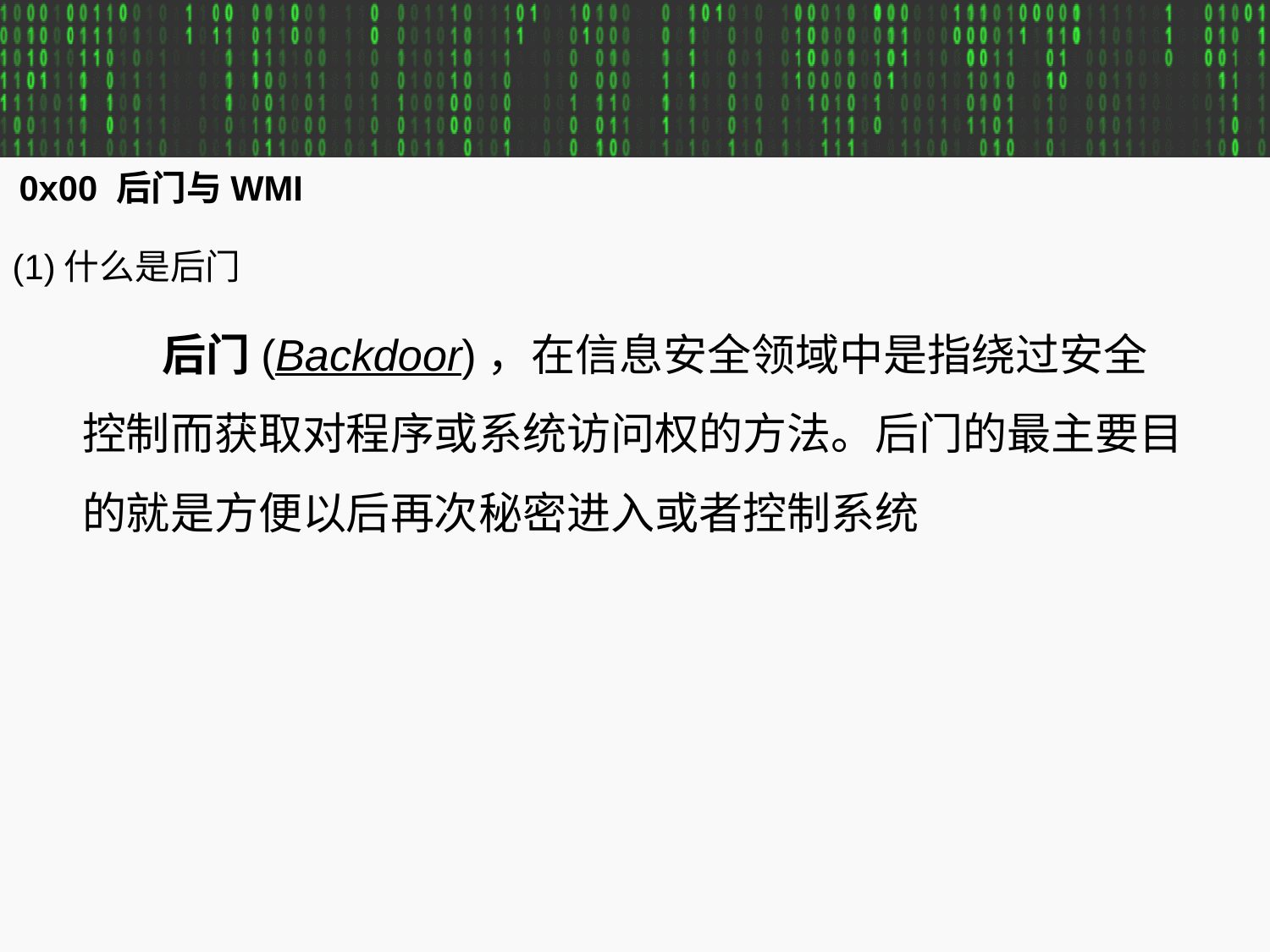

0x00 后门与WMI
(1)什么是后门
       后门(Backdoor)，在信息安全领域中是指绕过安全控制而获取对程序或系统访问权的方法。后门的最主要目的就是方便以后再次秘密进入或者控制系统